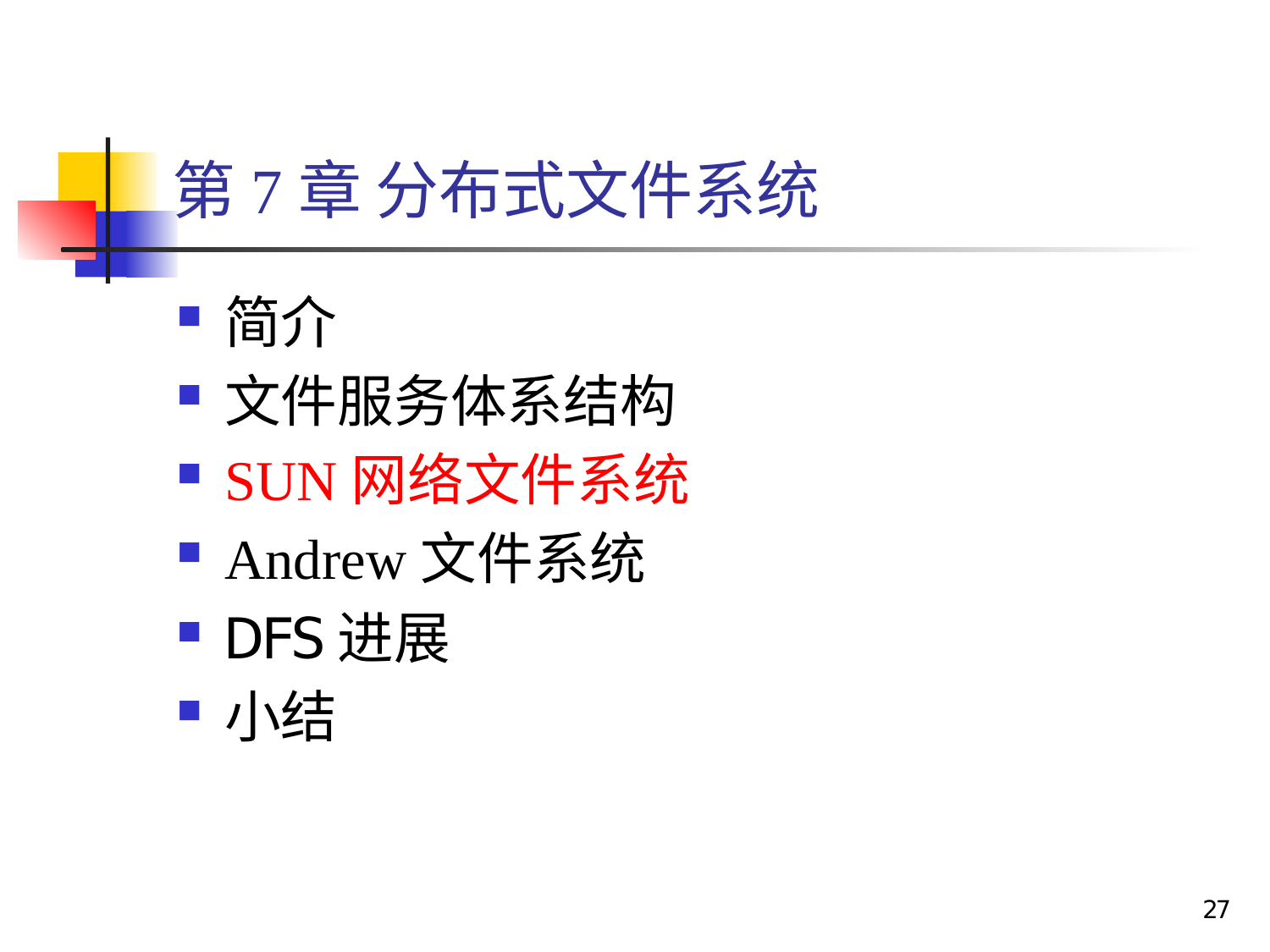

简介
文件服务体系结构
SUN网络文件系统
Andrew文件系统
DFS进展
小结

第7章 分布式文件系统
27